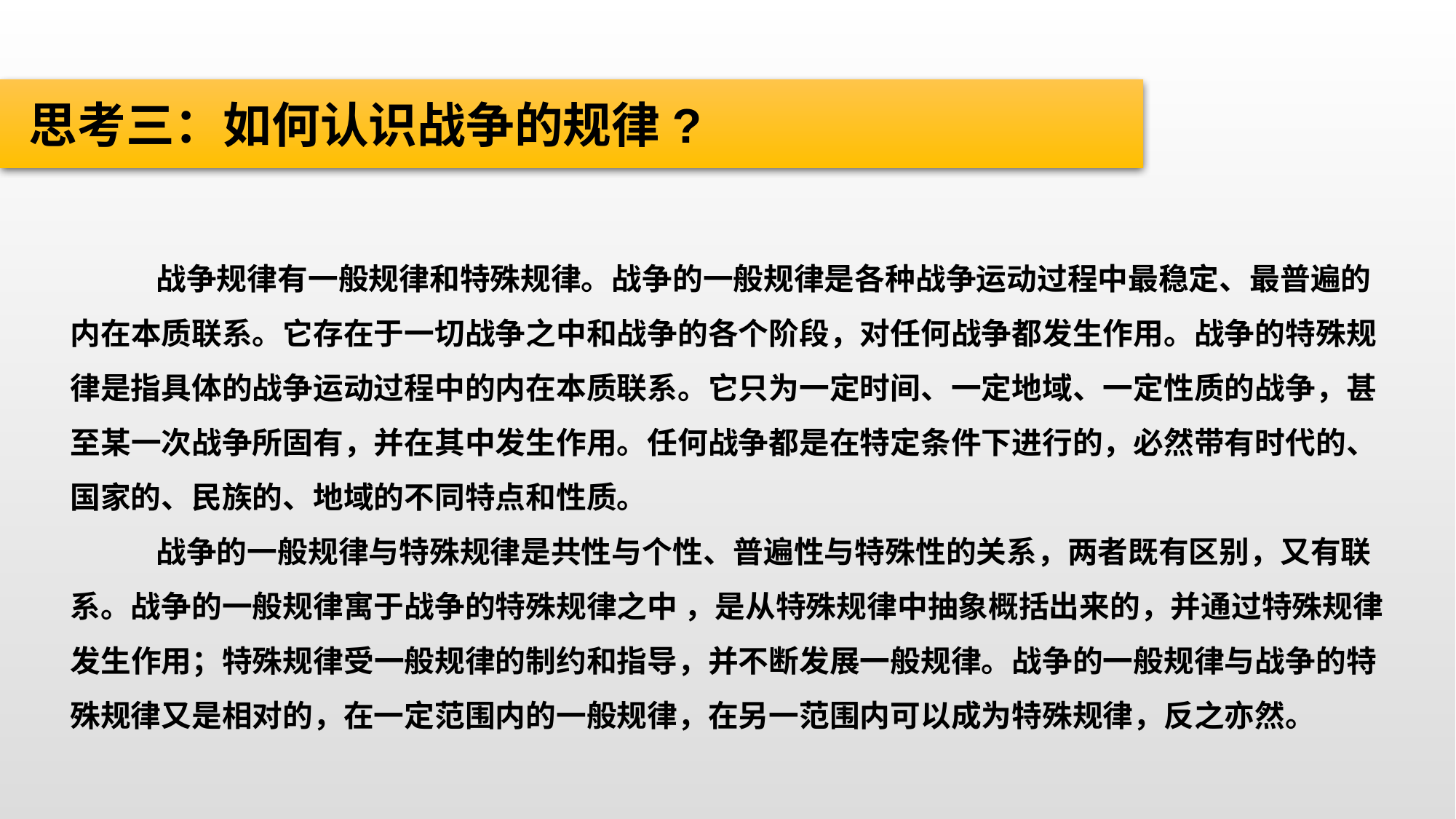

思考三：如何认识战争的规律?
战争规律有一般规律和特殊规律。战争的一般规律是各种战争运动过程中最稳定、最普遍的内在本质联系。它存在于一切战争之中和战争的各个阶段，对任何战争都发生作用。战争的特殊规律是指具体的战争运动过程中的内在本质联系。它只为一定时间、一定地域、一定性质的战争，甚至某一次战争所固有，并在其中发生作用。任何战争都是在特定条件下进行的，必然带有时代的、国家的、民族的、地域的不同特点和性质。
战争的一般规律与特殊规律是共性与个性、普遍性与特殊性的关系，两者既有区别，又有联系。战争的一般规律寓于战争的特殊规律之中 ，是从特殊规律中抽象概括出来的，并通过特殊规律发生作用；特殊规律受一般规律的制约和指导，并不断发展一般规律。战争的一般规律与战争的特殊规律又是相对的，在一定范围内的一般规律，在另一范围内可以成为特殊规律，反之亦然。